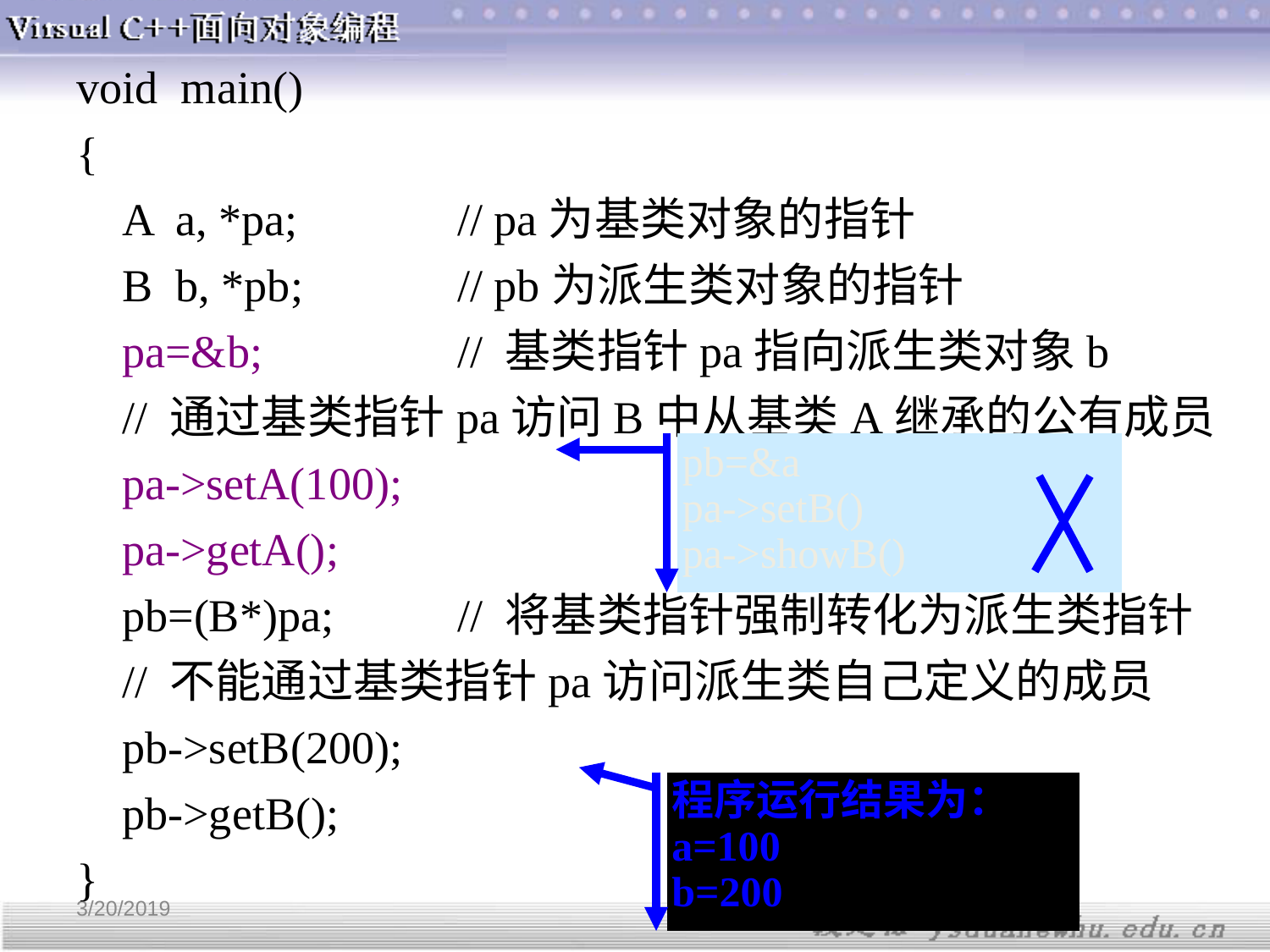

void  main()
{
    A  a, *pa;		// pa为基类对象的指针
    B  b, *pb;		// pb为派生类对象的指针
    pa=&b;		// 基类指针pa指向派生类对象b
    // 通过基类指针pa访问B中从基类A继承的公有成员
    pa->setA(100);
    pa->getA();
    pb=(B*)pa;	// 将基类指针强制转化为派生类指针
    // 不能通过基类指针pa访问派生类自己定义的成员
    pb->setB(200);
    pb->getB();
}
pb=&a
pa->setB()
pa->showB()

程序运行结果为：
a=100
b=200
3/20/2019